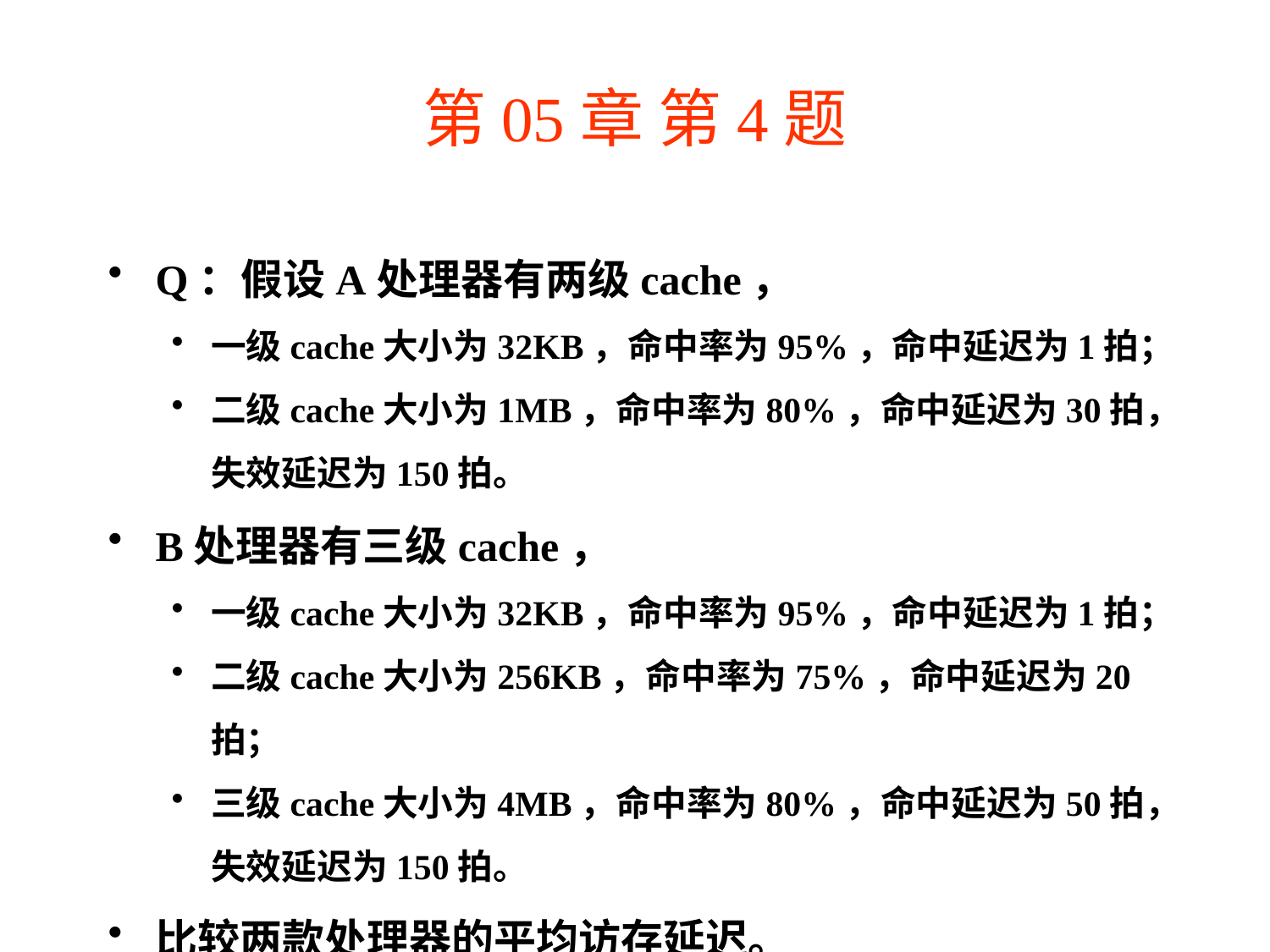

# 第05章 第4题
Q：假设A处理器有两级cache，
一级cache大小为32KB，命中率为95%，命中延迟为1拍；
二级cache大小为1MB，命中率为80%，命中延迟为30拍，失效延迟为150拍。
B处理器有三级cache，
一级cache大小为32KB，命中率为95%，命中延迟为1拍；
二级cache大小为256KB，命中率为75%，命中延迟为20拍；
三级cache大小为4MB，命中率为80%，命中延迟为50拍，失效延迟为150拍。
比较两款处理器的平均访存延迟。